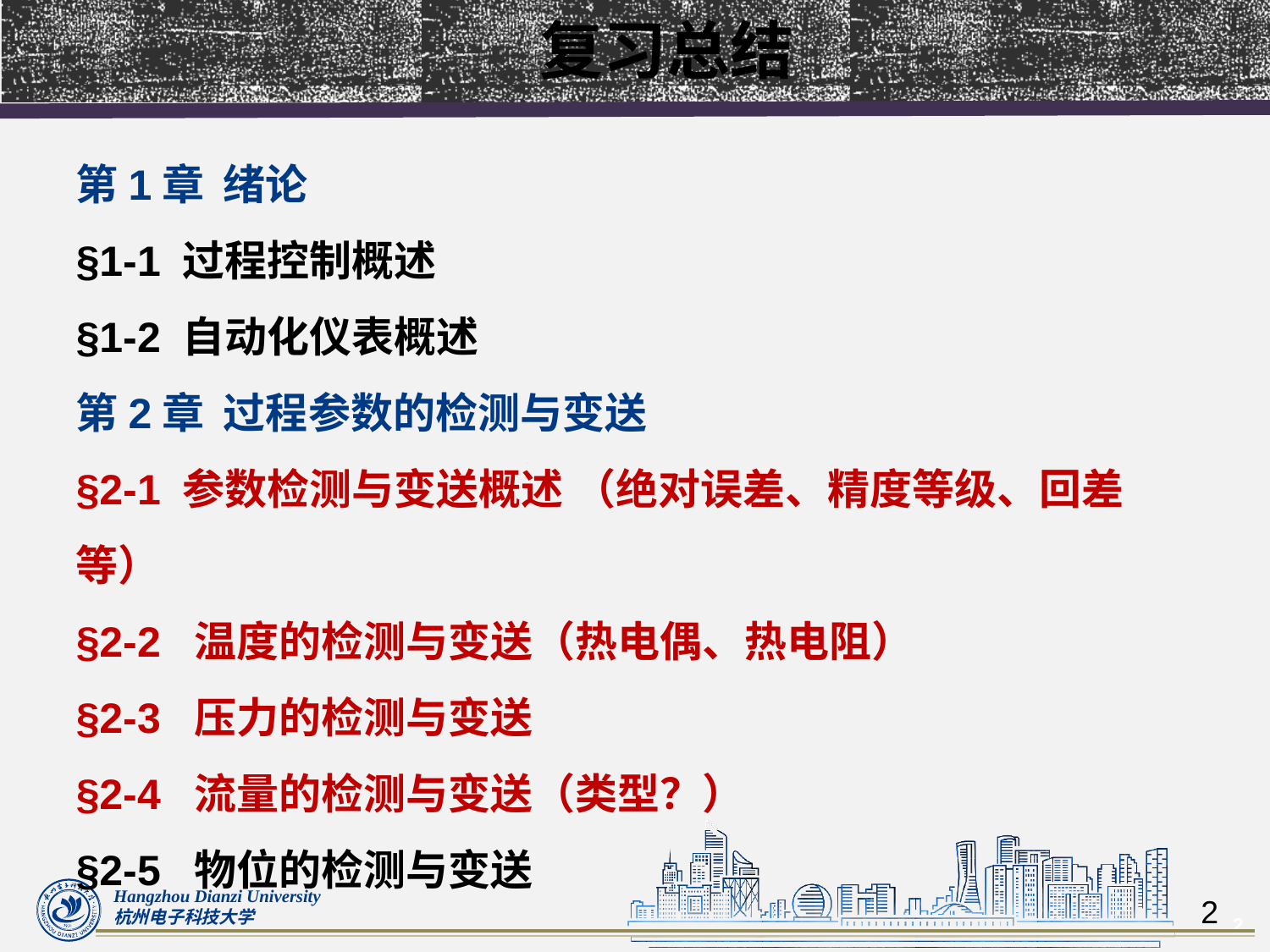

复习总结
第1章  绪论
§1-1 过程控制概述
§1-2 自动化仪表概述
第2章  过程参数的检测与变送
§2-1 参数检测与变送概述 （绝对误差、精度等级、回差等）
§2-2  温度的检测与变送（热电偶、热电阻）
§2-3  压力的检测与变送
§2-4  流量的检测与变送（类型？）
§2-5  物位的检测与变送

2